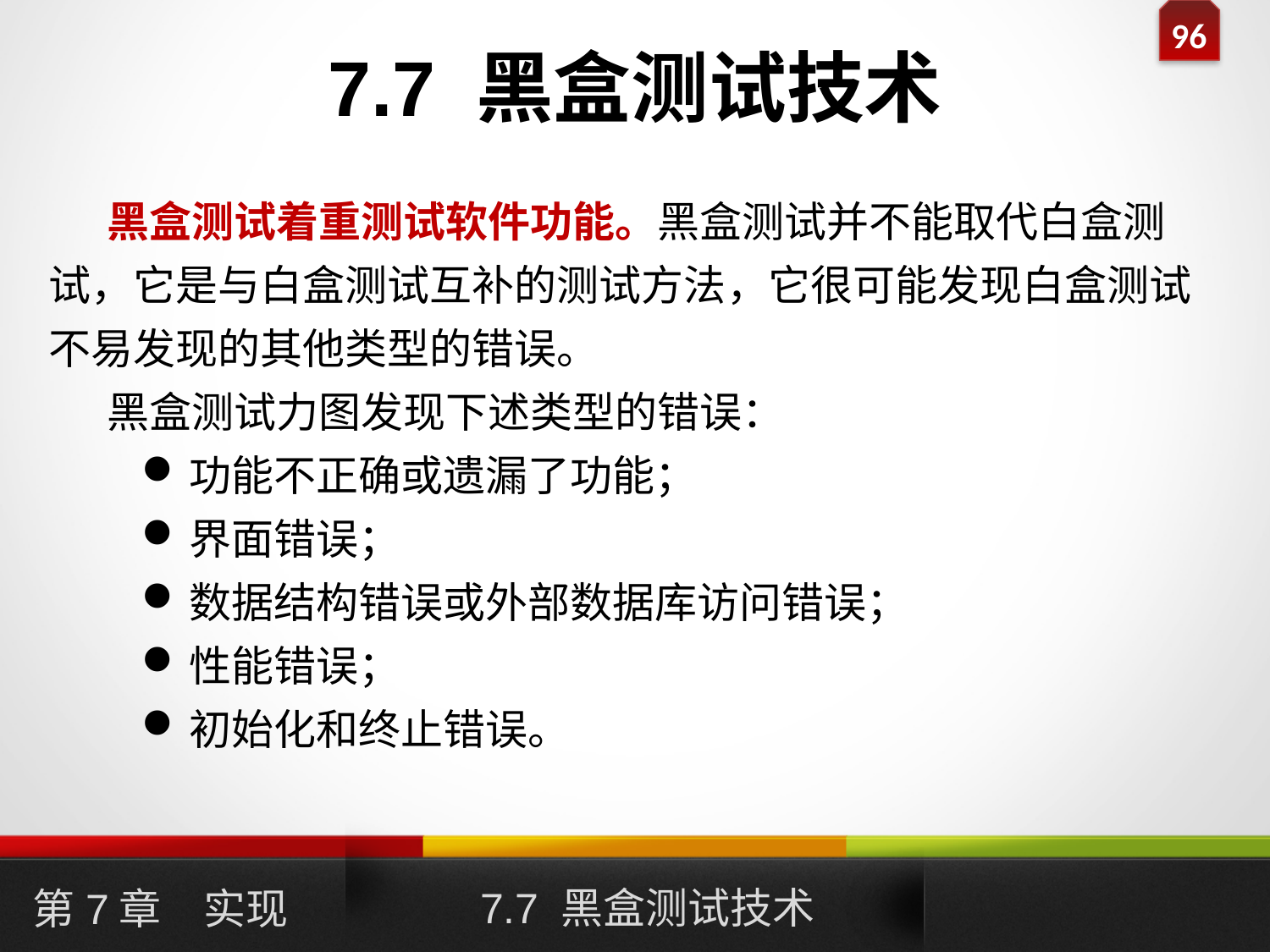

# 7.7 黑盒测试技术
     黑盒测试着重测试软件功能。黑盒测试并不能取代白盒测试，它是与白盒测试互补的测试方法，它很可能发现白盒测试不易发现的其他类型的错误。
     黑盒测试力图发现下述类型的错误：
功能不正确或遗漏了功能；
界面错误；
数据结构错误或外部数据库访问错误；
性能错误；
初始化和终止错误。
7.7 黑盒测试技术
第7章　实现